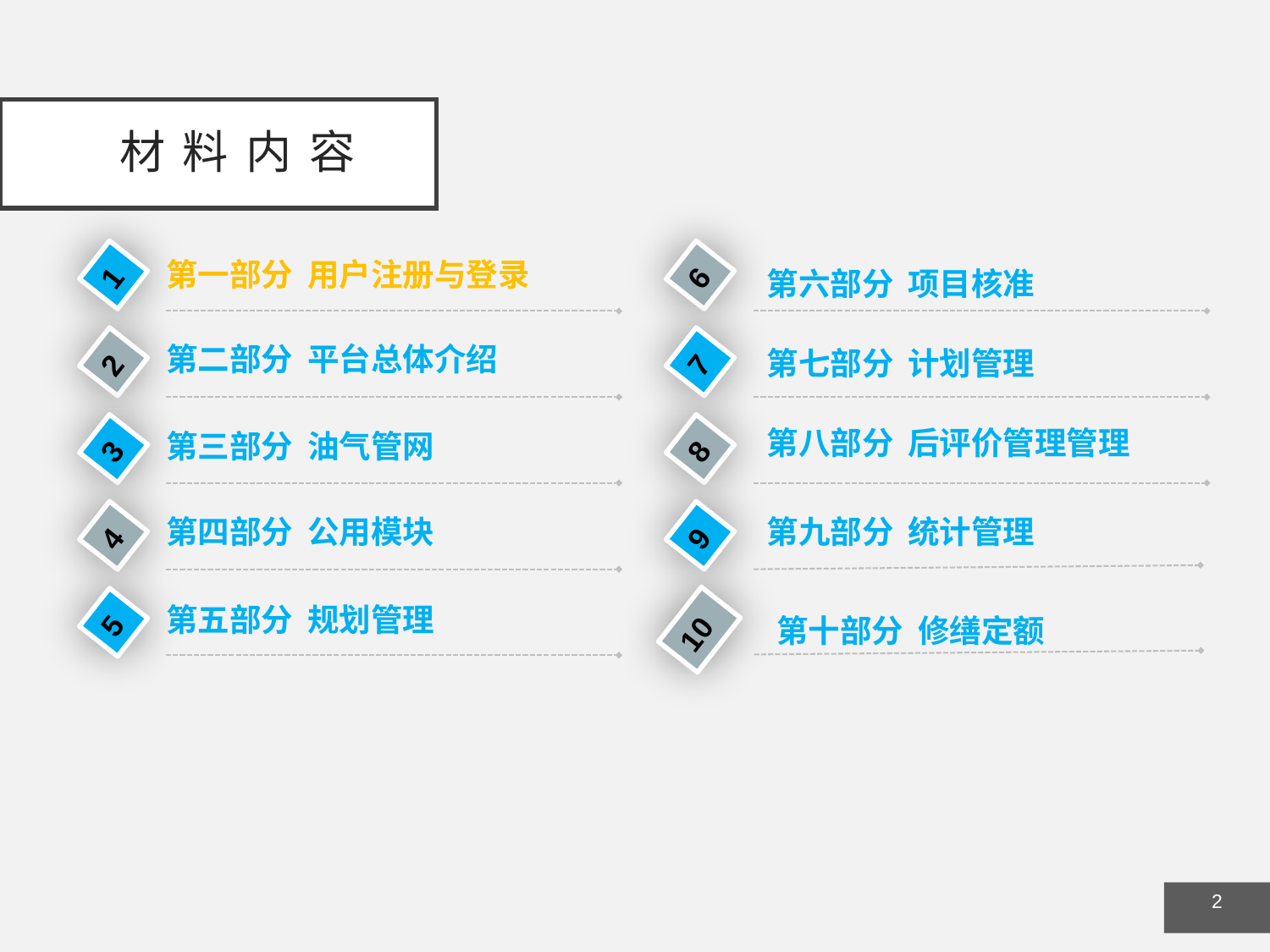

材 料 内 容
第一部分  用户注册与登录
第六部分  项目核准
第二部分  平台总体介绍
第七部分  计划管理
第八部分  后评价管理管理
第三部分  油气管网
第四部分  公用模块
第九部分  统计管理
第五部分  规划管理
第十部分  修缮定额
2